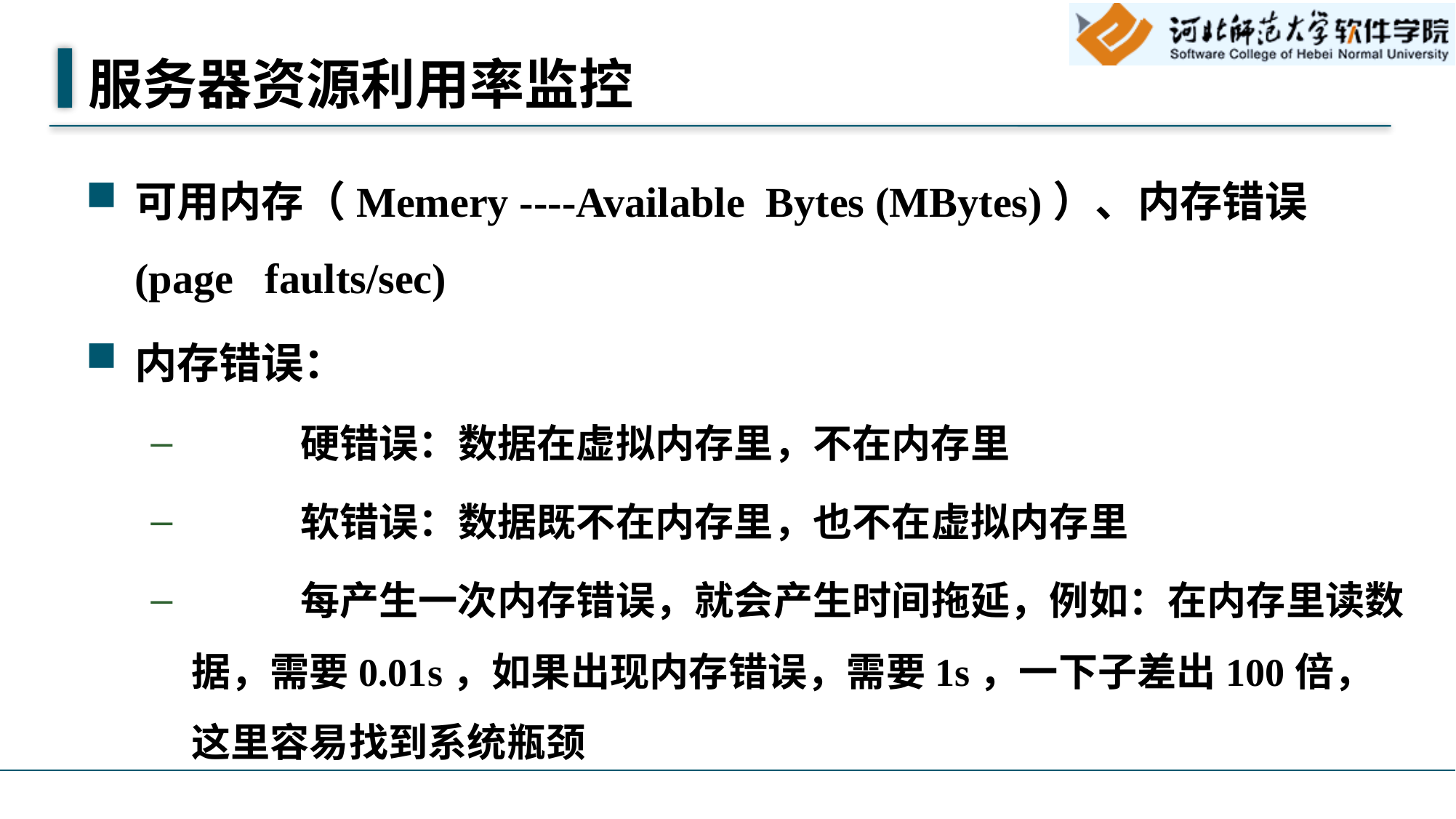

# 服务器资源利用率监控
可用内存（Memery ----Available  Bytes (MBytes)）、内存错误(page   faults/sec)
内存错误：
	硬错误：数据在虚拟内存里，不在内存里
	软错误：数据既不在内存里，也不在虚拟内存里
	每产生一次内存错误，就会产生时间拖延，例如：在内存里读数据，需要0.01s，如果出现内存错误，需要1s，一下子差出100倍，这里容易找到系统瓶颈